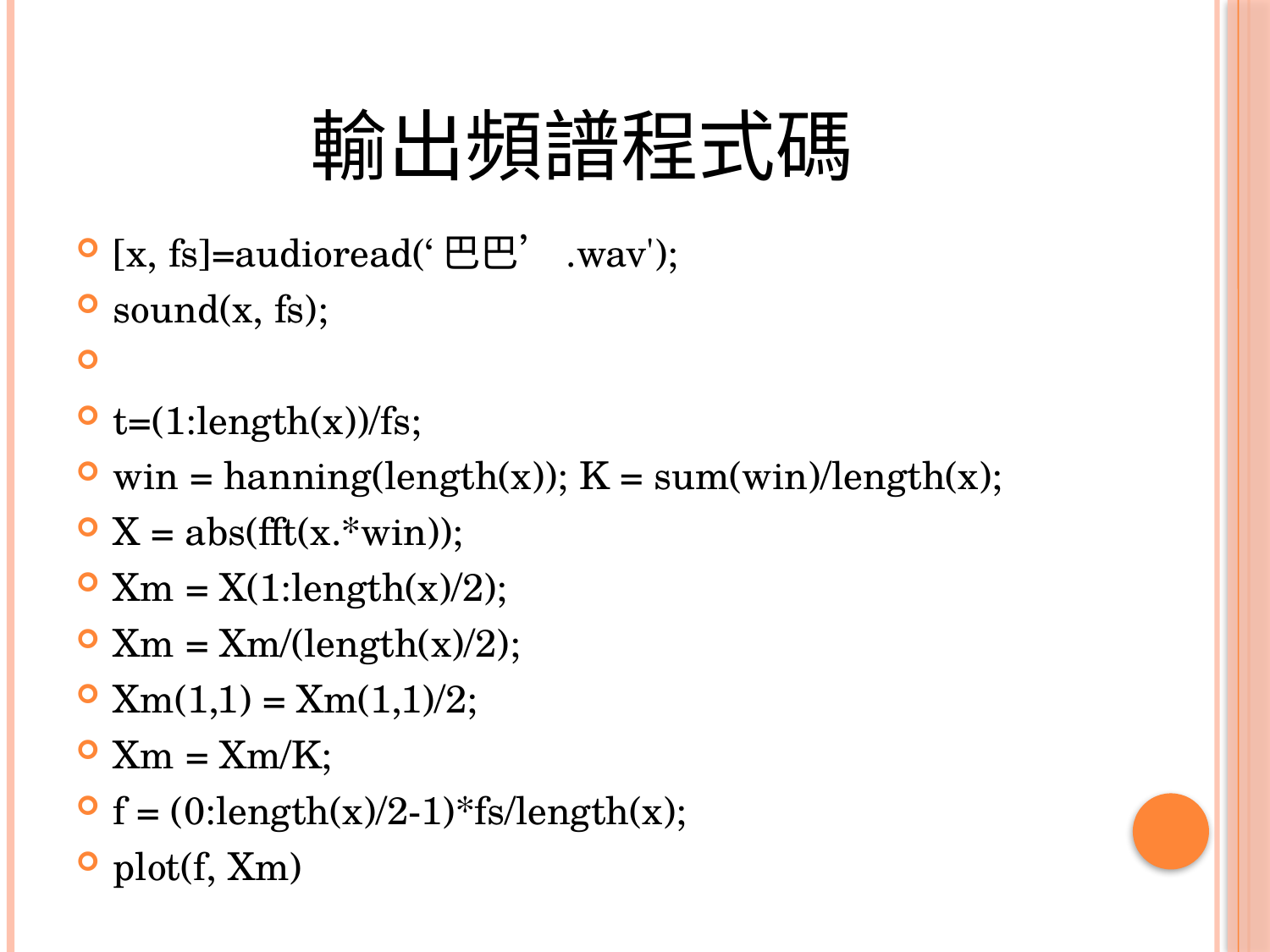

# 輸出頻譜程式碼
[x, fs]=audioread(‘巴巴’.wav');
sound(x, fs);

t=(1:length(x))/fs;
win = hanning(length(x)); K = sum(win)/length(x);
X = abs(fft(x.*win));
Xm = X(1:length(x)/2);
Xm = Xm/(length(x)/2);
Xm(1,1) = Xm(1,1)/2;
Xm = Xm/K;
f = (0:length(x)/2-1)*fs/length(x);
plot(f, Xm)